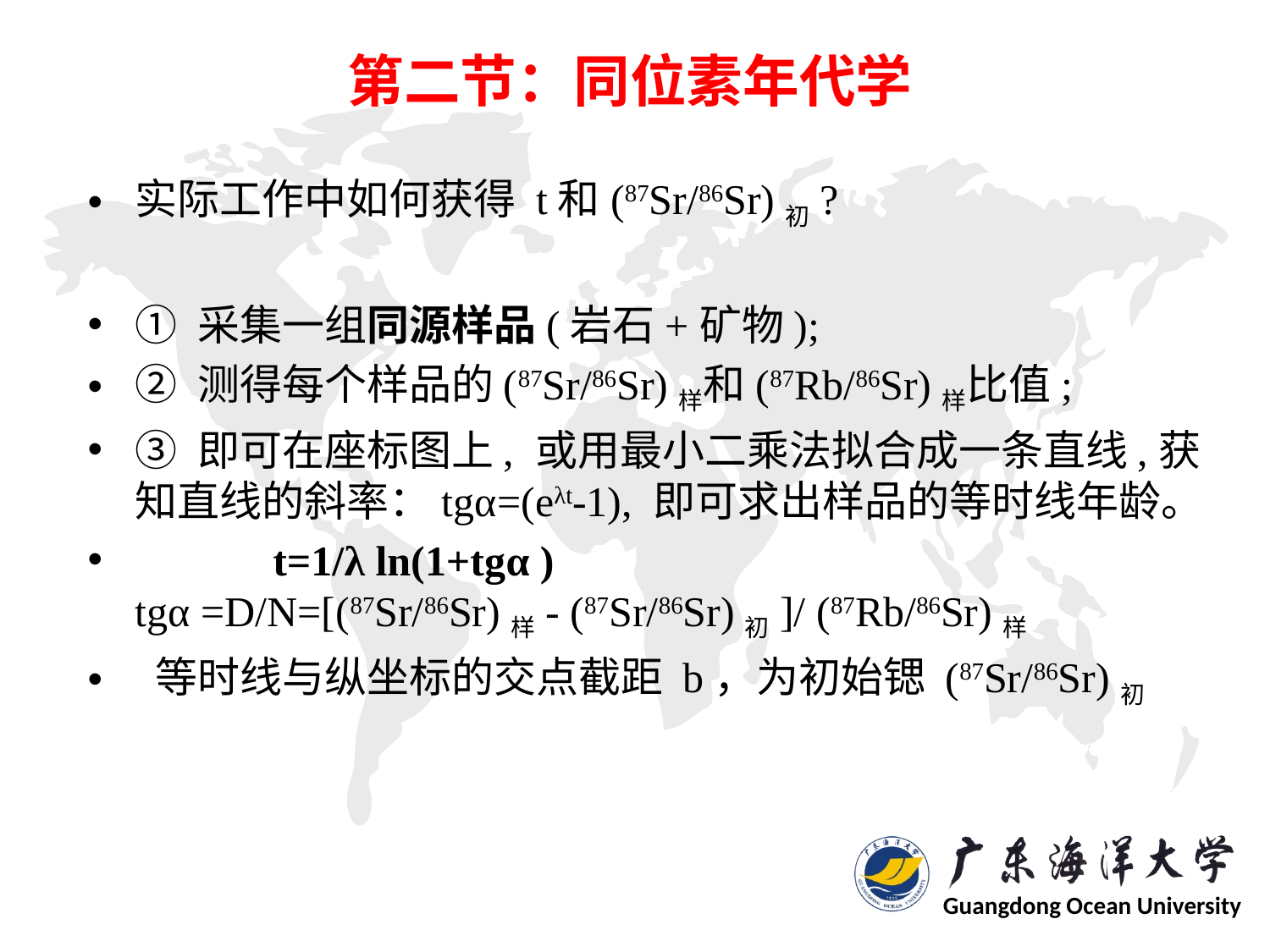

# 第二节：同位素年代学
实际工作中如何获得 t和(87Sr/86Sr)初?

① 采集一组同源样品(岩石+矿物);
② 测得每个样品的(87Sr/86Sr)样和(87Rb/86Sr)样比值;
③ 即可在座标图上, 或用最小二乘法拟合成一条直线,获知直线的斜率：tgα=(eλt-1), 即可求出样品的等时线年龄。
             t=1/λ ln(1+tgα )
tgα =D/N=[(87Sr/86Sr)样- (87Sr/86Sr)初]/ (87Rb/86Sr)样
 等时线与纵坐标的交点截距 b，为初始锶 (87Sr/86Sr)初